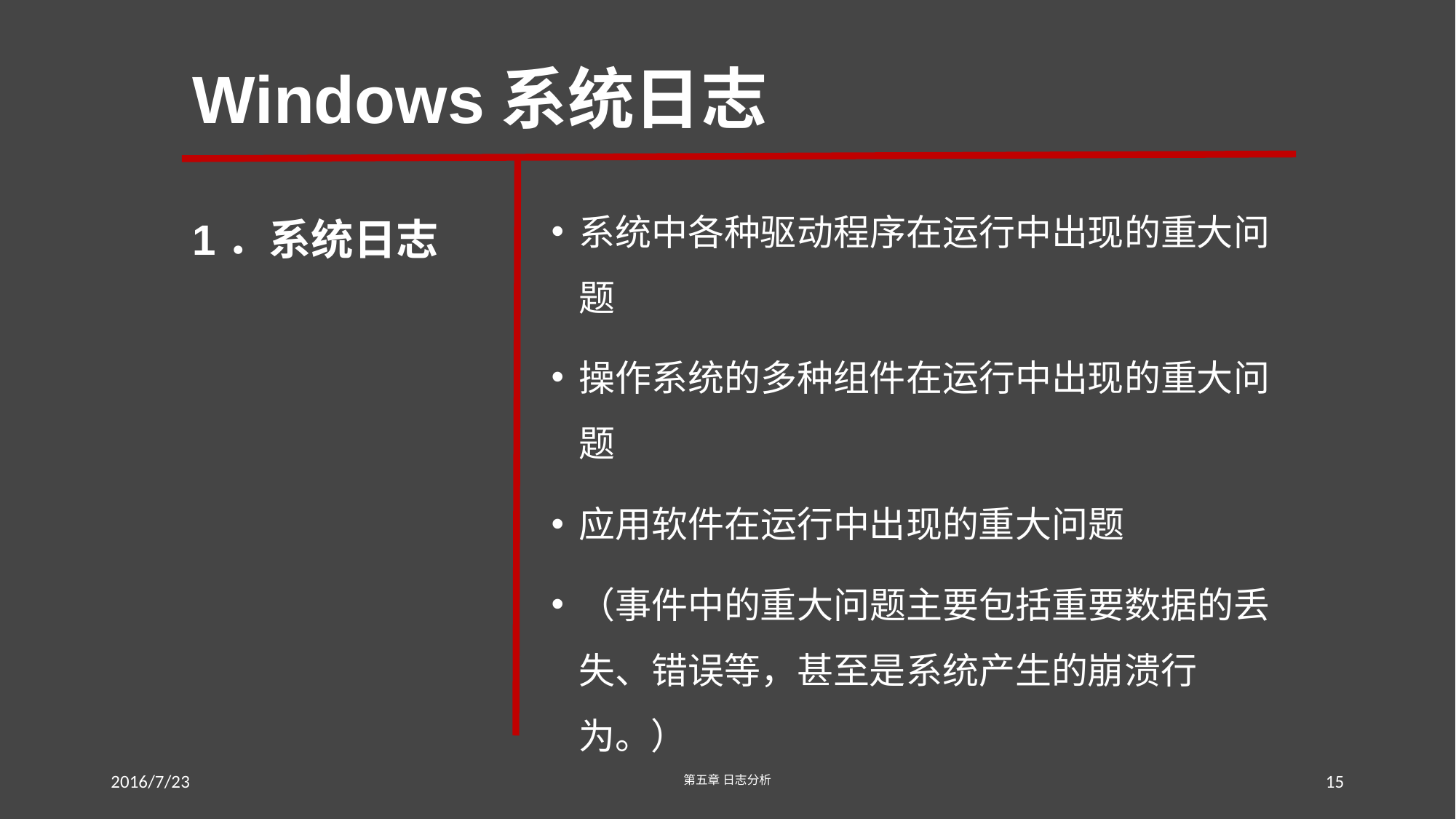

# Windows系统日志
1．系统日志

系统中各种驱动程序在运行中出现的重大问题
操作系统的多种组件在运行中出现的重大问题
应用软件在运行中出现的重大问题
（事件中的重大问题主要包括重要数据的丢失、错误等，甚至是系统产生的崩溃行为。）

2016/7/23
第五章 日志分析
15